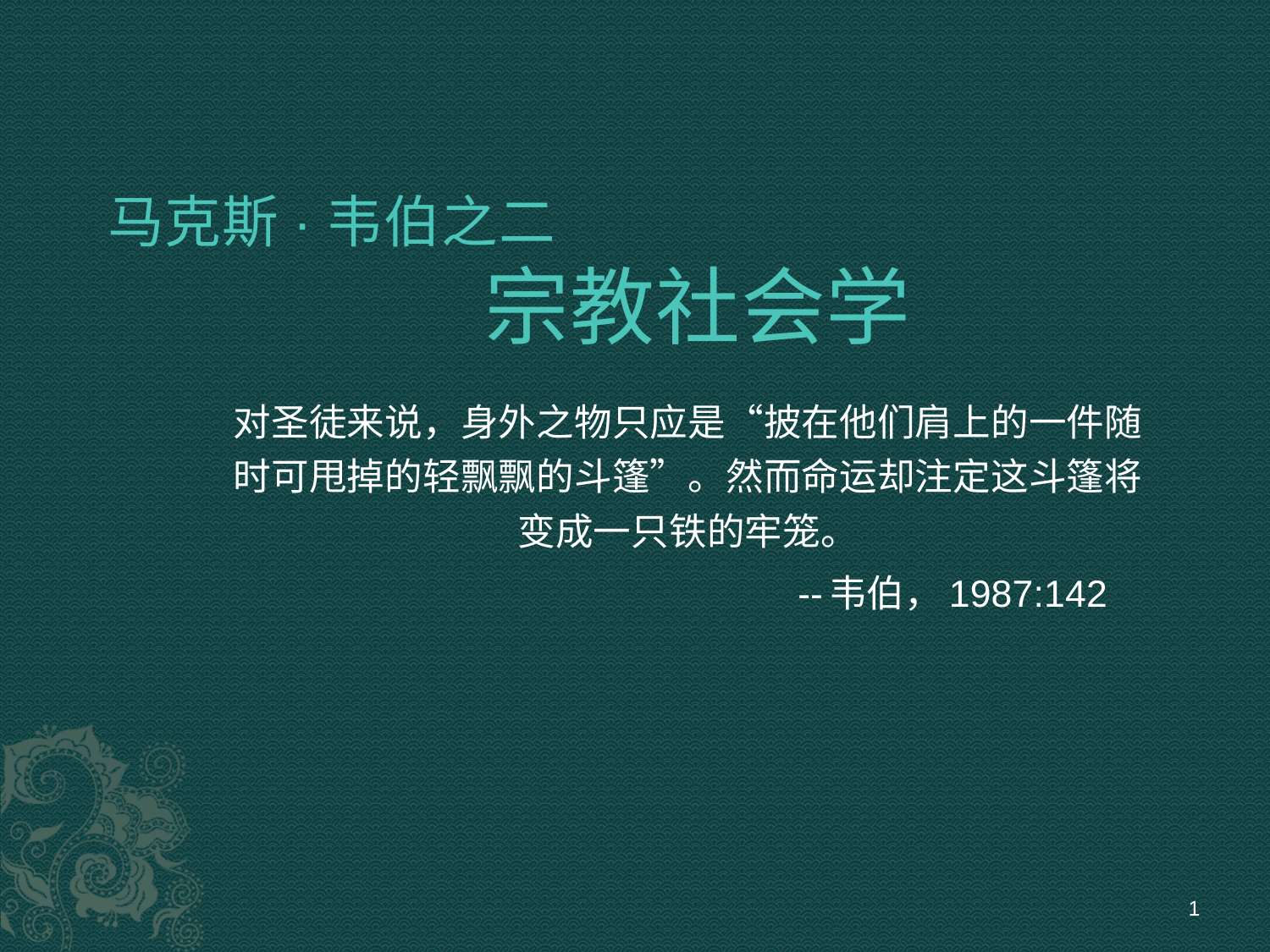

# 马克斯·韦伯之二 宗教社会学
对圣徒来说，身外之物只应是“披在他们肩上的一件随时可甩掉的轻飘飘的斗篷”。然而命运却注定这斗篷将变成一只铁的牢笼。
                                                  --韦伯，1987:142
1